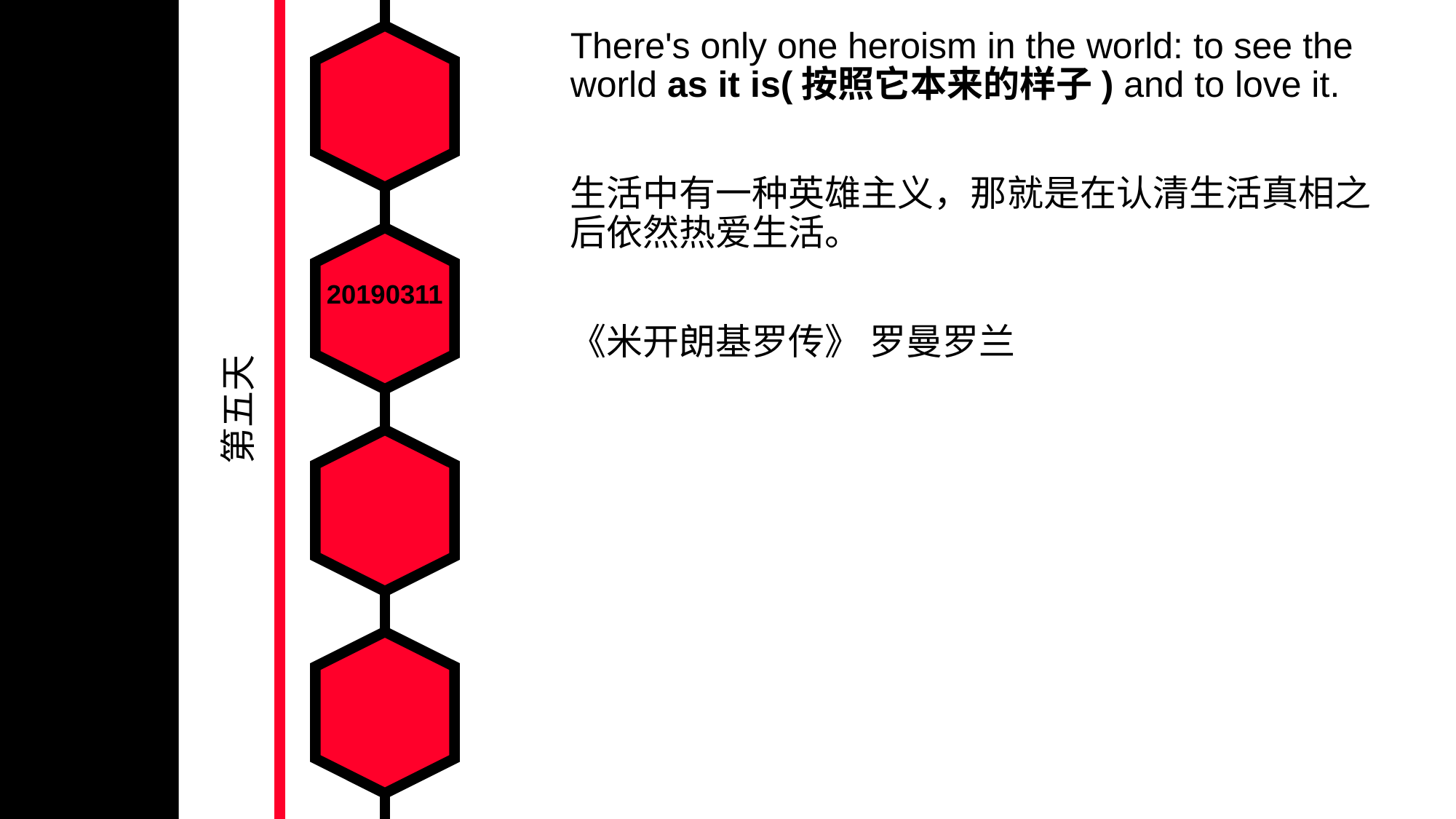

#
There's only one heroism in the world: to see the world as it is(按照它本来的样子) and to love it.

生活中有一种英雄主义，那就是在认清生活真相之后依然热爱生活。

《米开朗基罗传》 罗曼罗兰

20190311
第五天